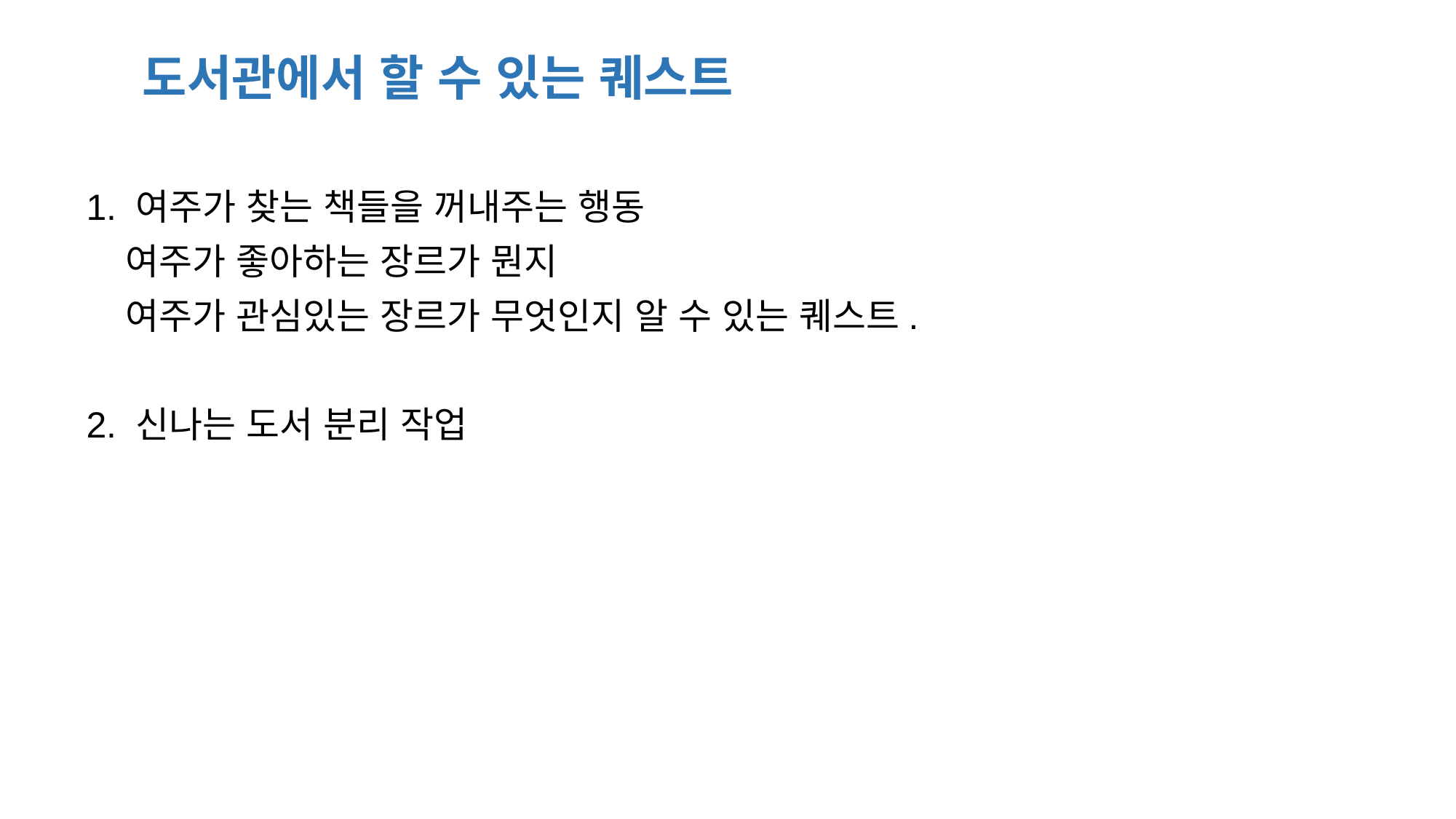

도서관에서 할 수 있는 퀘스트

 1. 여주가 찾는 책들을 꺼내주는 행동
    여주가 좋아하는 장르가 뭔지
    여주가 관심있는 장르가 무엇인지 알 수 있는 퀘스트.

 2. 신나는 도서 분리 작업